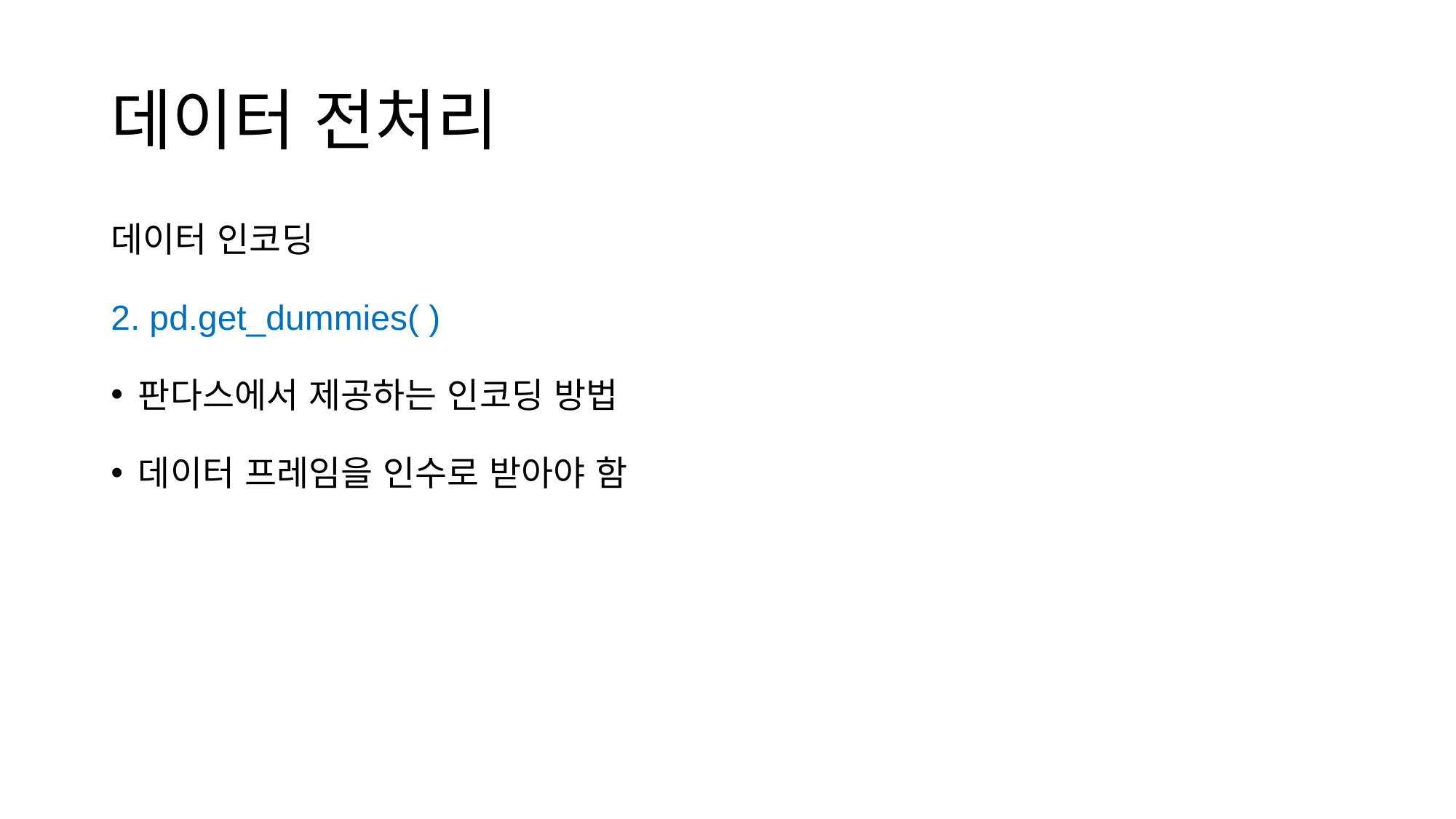

# 데이터 전처리
데이터 인코딩
2. pd.get_dummies( )
판다스에서 제공하는 인코딩 방법
데이터 프레임을 인수로 받아야 함